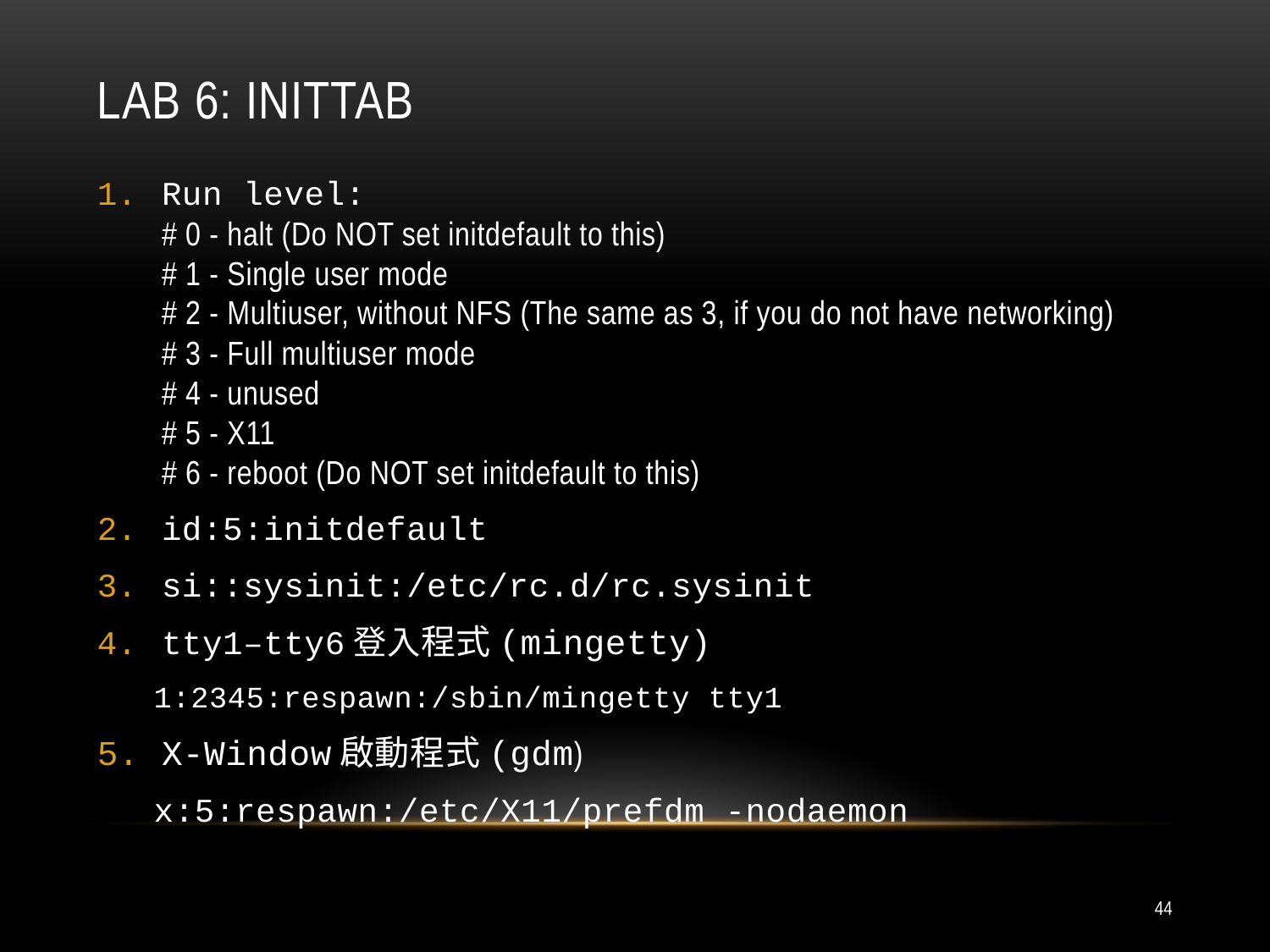

# Lab 6: inittab
Run level:
# 0 - halt (Do NOT set initdefault to this)
# 1 - Single user mode
# 2 - Multiuser, without NFS (The same as 3, if you do not have networking)
# 3 - Full multiuser mode
# 4 - unused
# 5 - X11
# 6 - reboot (Do NOT set initdefault to this)
id:5:initdefault
si::sysinit:/etc/rc.d/rc.sysinit
tty1–tty6登入程式(mingetty)
1:2345:respawn:/sbin/mingetty tty1
X-Window啟動程式(gdm)
x:5:respawn:/etc/X11/prefdm -nodaemon
44